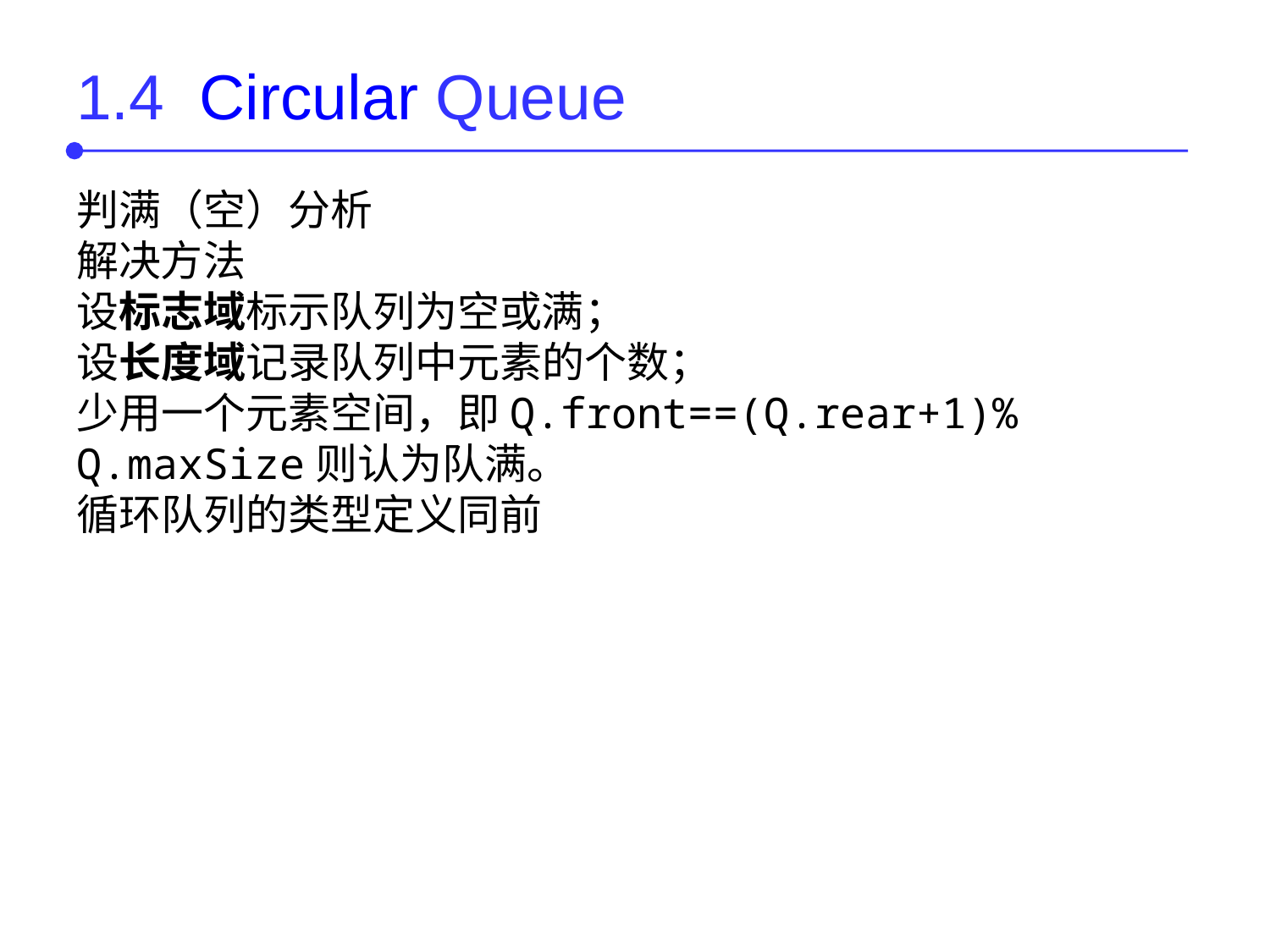

1.4  Circular Queue
判满（空）分析
解决方法
设标志域标示队列为空或满；
设长度域记录队列中元素的个数；
少用一个元素空间，即Q.front==(Q.rear+1)% Q.maxSize则认为队满。
循环队列的类型定义同前